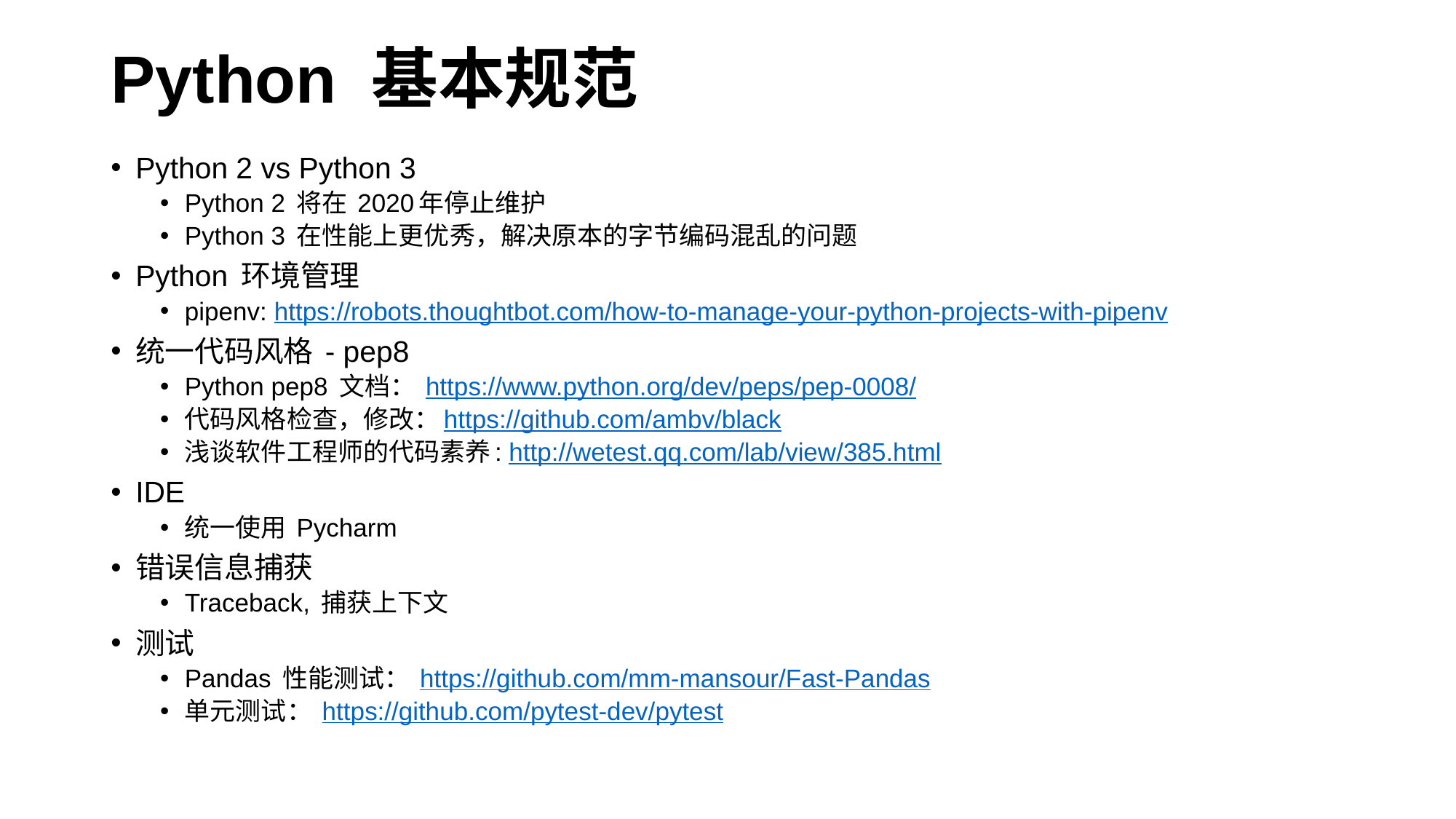

# Python 基本规范
Python 2 vs Python 3
Python 2 将在 2020年停止维护
Python 3 在性能上更优秀，解决原本的字节编码混乱的问题
Python 环境管理
pipenv: https://robots.thoughtbot.com/how-to-manage-your-python-projects-with-pipenv
统一代码风格 - pep8
Python pep8 文档： https://www.python.org/dev/peps/pep-0008/
代码风格检查，修改：https://github.com/ambv/black
浅谈软件工程师的代码素养: http://wetest.qq.com/lab/view/385.html
IDE
统一使用 Pycharm
错误信息捕获
Traceback, 捕获上下文
测试
Pandas 性能测试： https://github.com/mm-mansour/Fast-Pandas
单元测试： https://github.com/pytest-dev/pytest